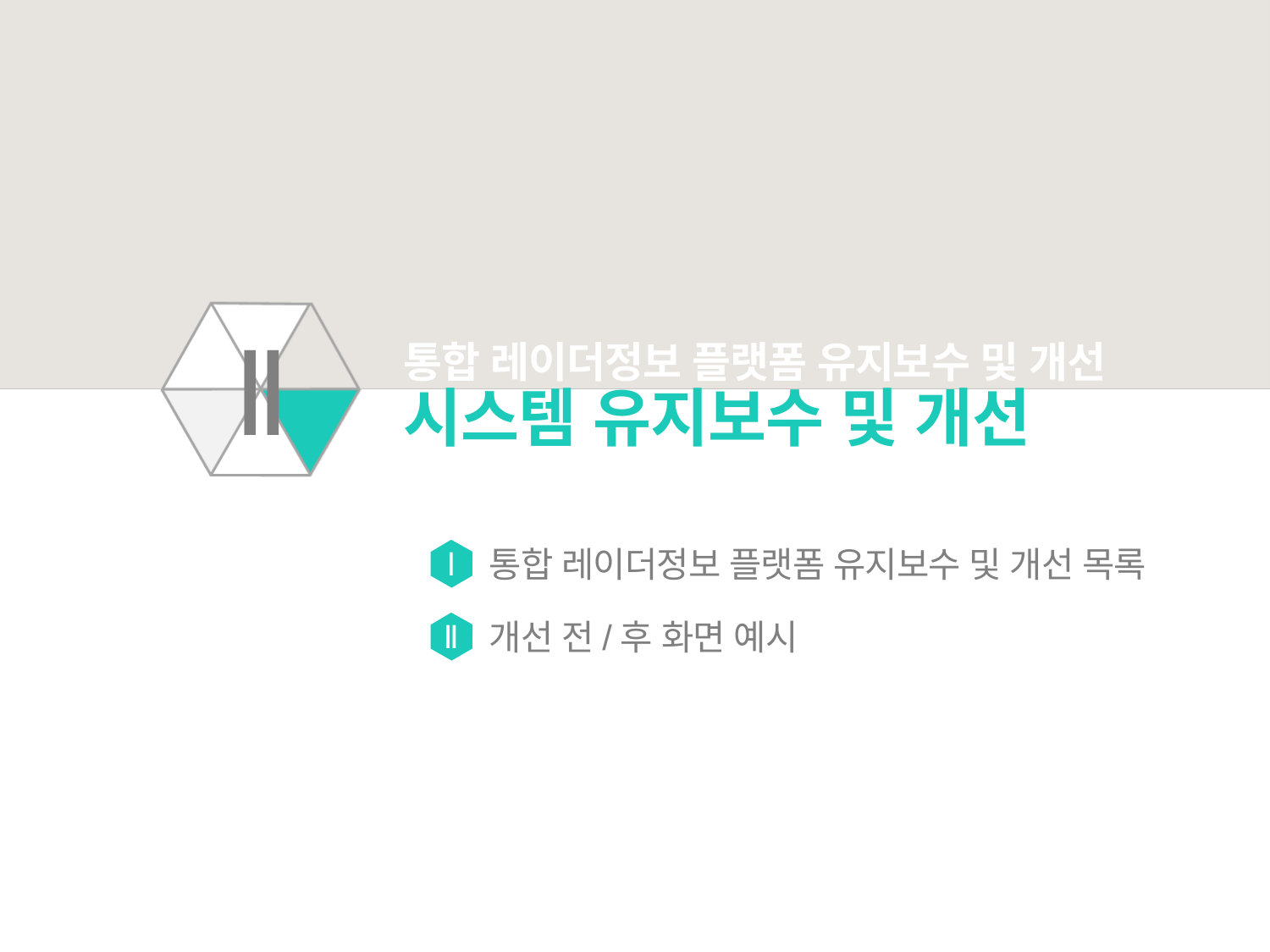

통합 레이더정보 플랫폼 유지보수 및 개선
시스템 유지보수 및 개선
Ⅱ
통합 레이더정보 플랫폼 유지보수 및 개선 목록
Ⅰ
개선 전/후 화면 예시
Ⅱ